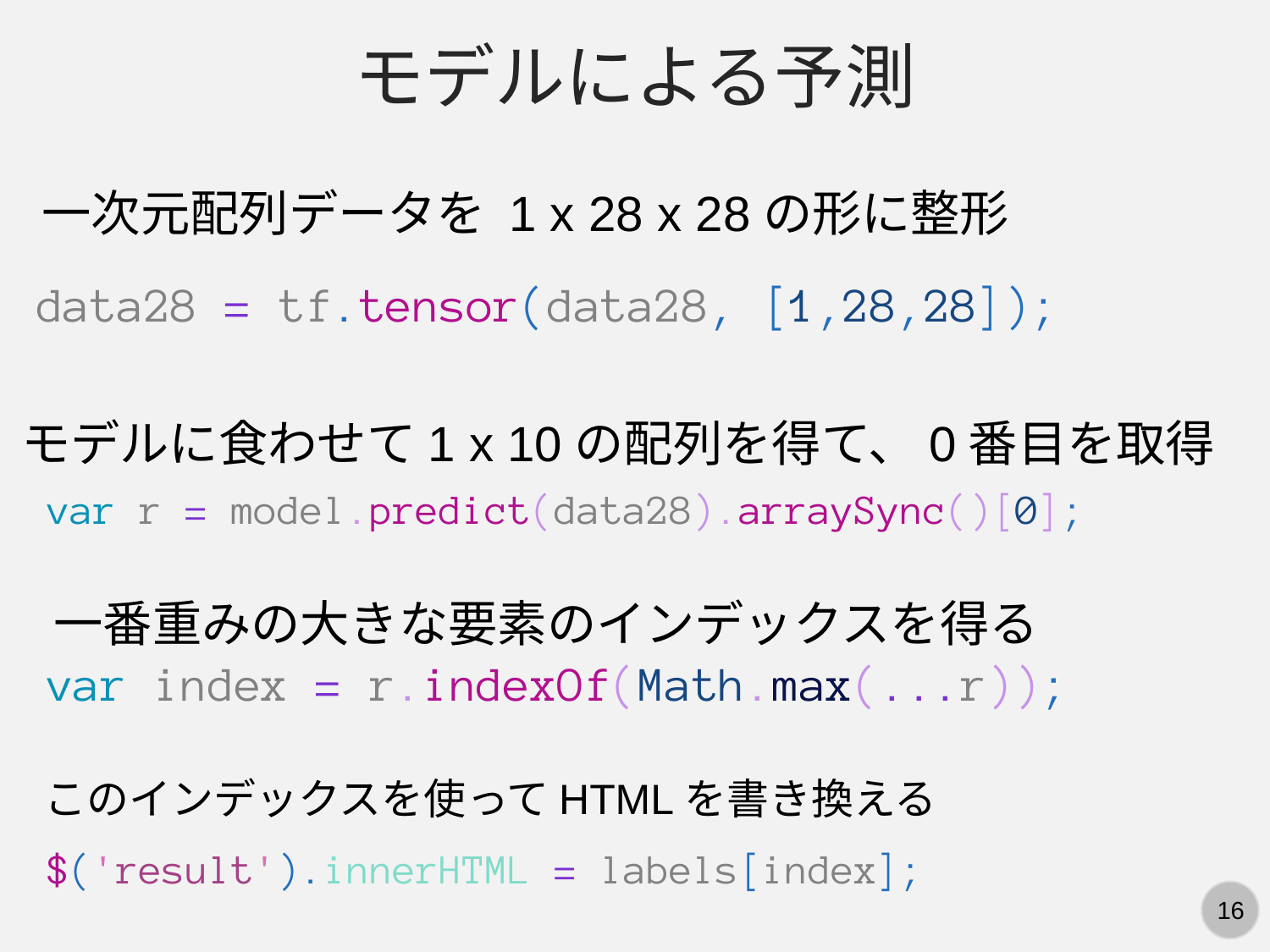

モデルによる予測
一次元配列データを 1 x 28 x 28の形に整形
data28 = tf.tensor(data28, [1,28,28]);
モデルに食わせて1 x 10の配列を得て、0番目を取得
var r = model.predict(data28).arraySync()[0];
一番重みの大きな要素のインデックスを得る
var index = r.indexOf(Math.max(...r));
このインデックスを使ってHTMLを書き換える
$('result').innerHTML = labels[index];